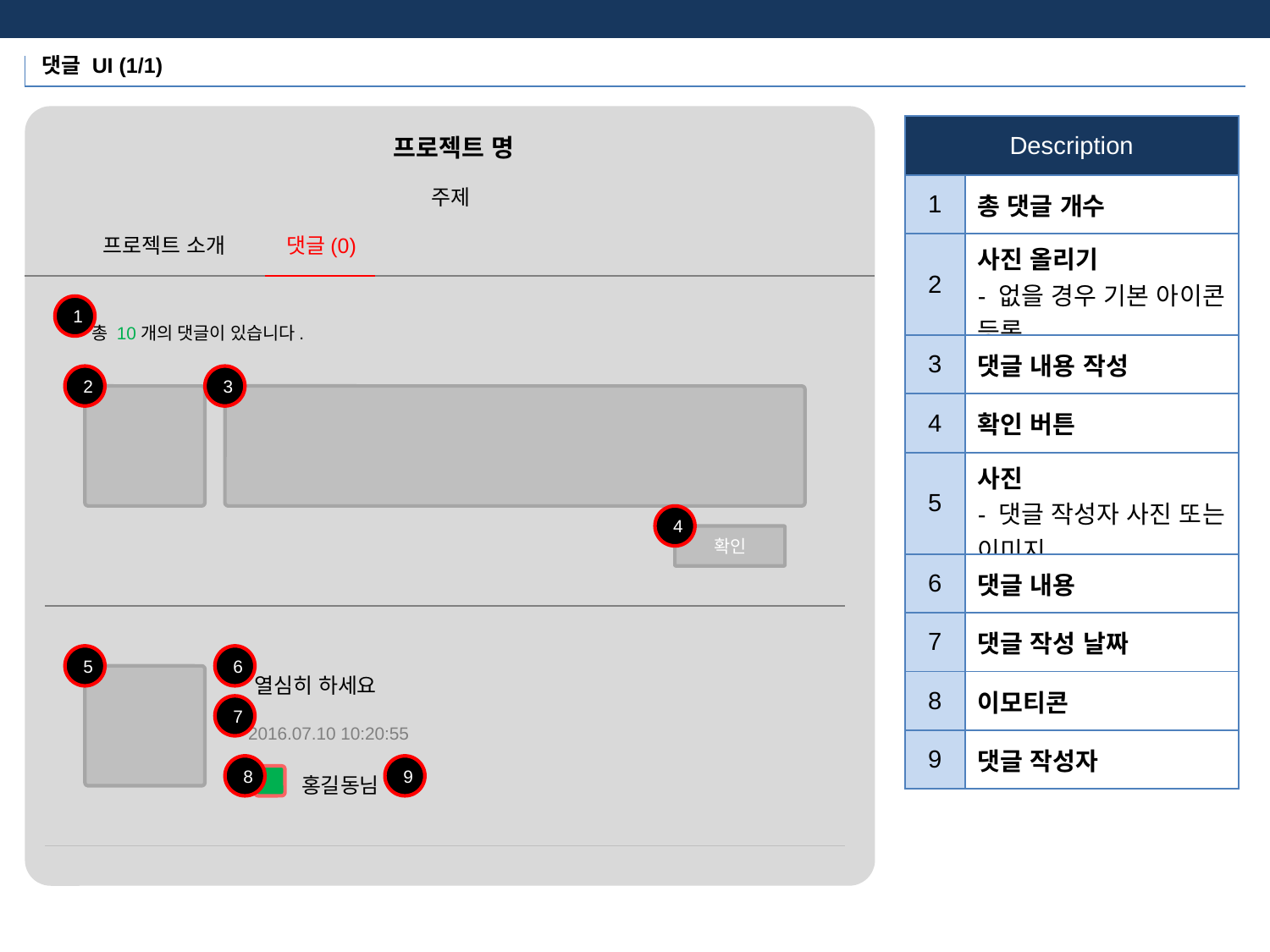

댓글 UI (1/1)

| Description |  |
| --- | --- |
| 1 | 총 댓글 개수 |
| 2 | 사진 올리기 - 없을 경우 기본 아이콘 등록 |
| 3 | 댓글 내용 작성 |
| 4 | 확인 버튼 |
| 5 | 사진 - 댓글 작성자 사진 또는 이미지 |
| 6 | 댓글 내용 |
| 7 | 댓글 작성 날짜 |
| 8 | 이모티콘 |
| 9 | 댓글 작성자 |
프로젝트 명
주제
프로젝트 소개
댓글(0)
1
총 10개의 댓글이 있습니다.
2
3

4
확인
5
6

열심히 하세요
7
2016.07.10 10:20:55
8
9

홍길동님